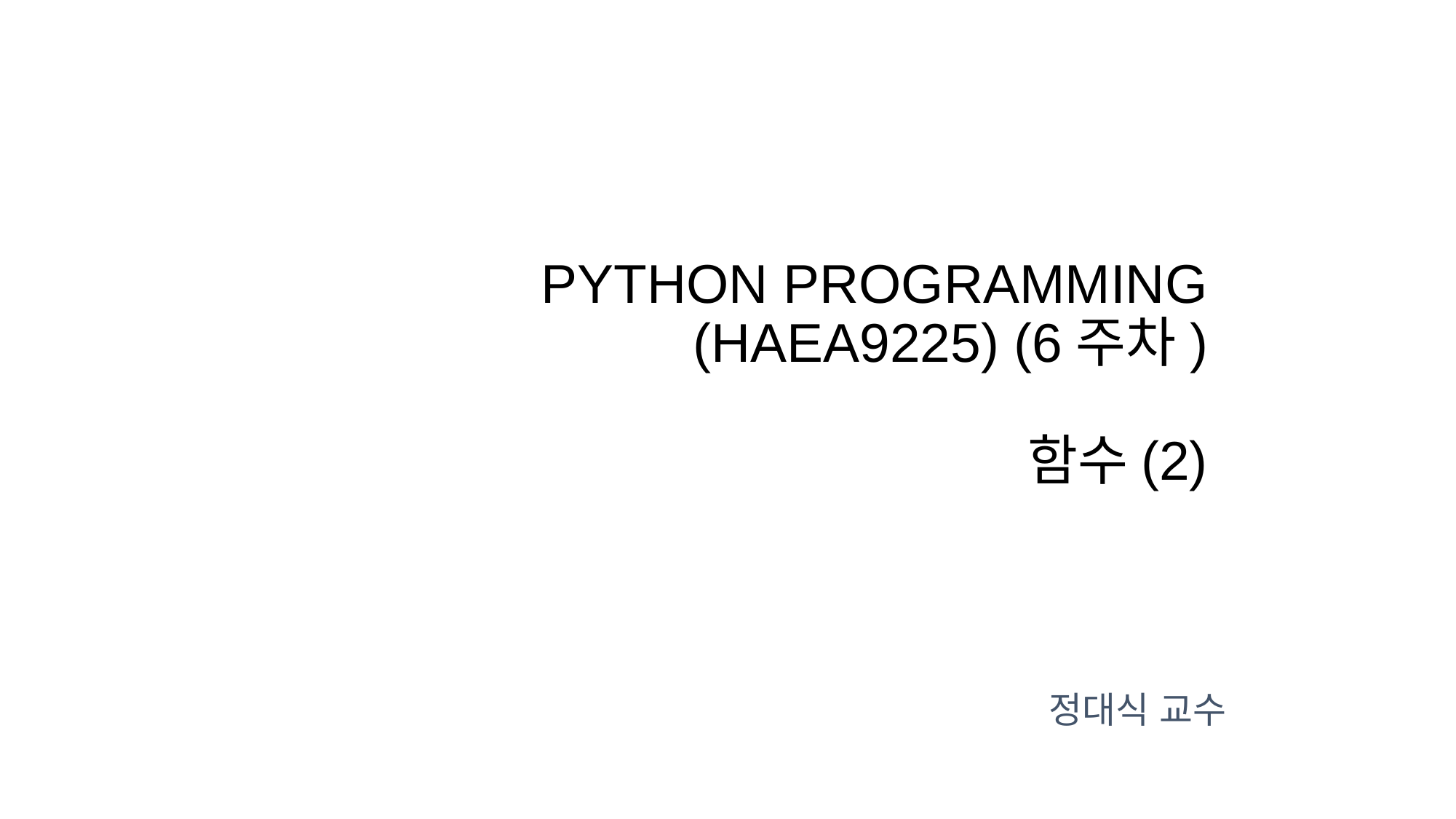

# PYTHON PROGRAMMING (HAEA9225) (6주차) 함수(2)
정대식 교수